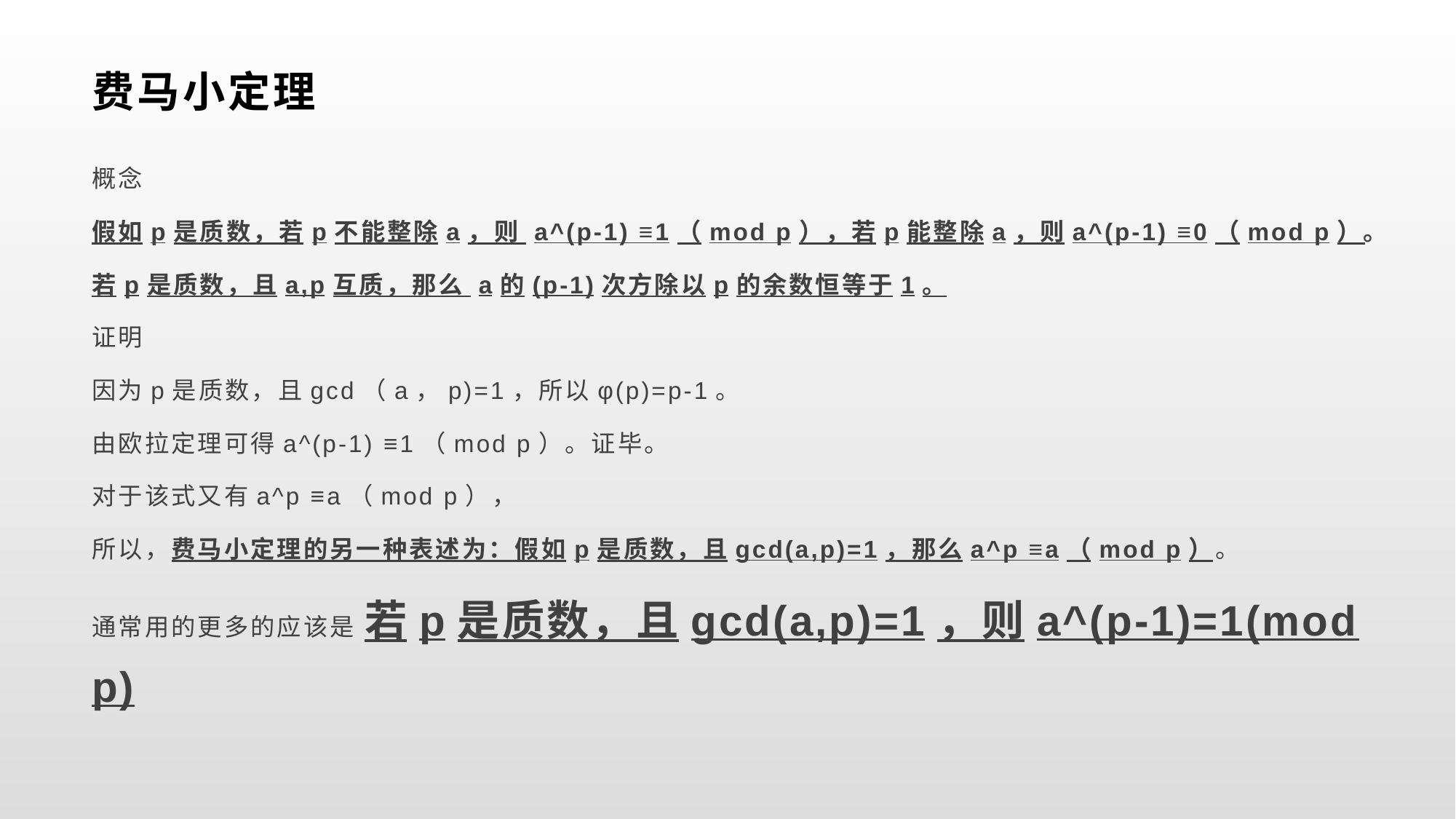

# 费马小定理
概念
假如p是质数，若p不能整除a，则 a^(p-1) ≡1（mod p），若p能整除a，则a^(p-1) ≡0（mod p）。
若p是质数，且a,p互质，那么 a的(p-1)次方除以p的余数恒等于1。
证明
因为p是质数，且gcd（a，p)=1，所以φ(p)=p-1。
由欧拉定理可得a^(p-1) ≡1（mod p）。证毕。
对于该式又有a^p ≡a（mod p），
所以，费马小定理的另一种表述为：假如p是质数，且gcd(a,p)=1，那么a^p ≡a（mod p）。
通常用的更多的应该是 若p是质数，且gcd(a,p)=1，则a^(p-1)=1(mod p)